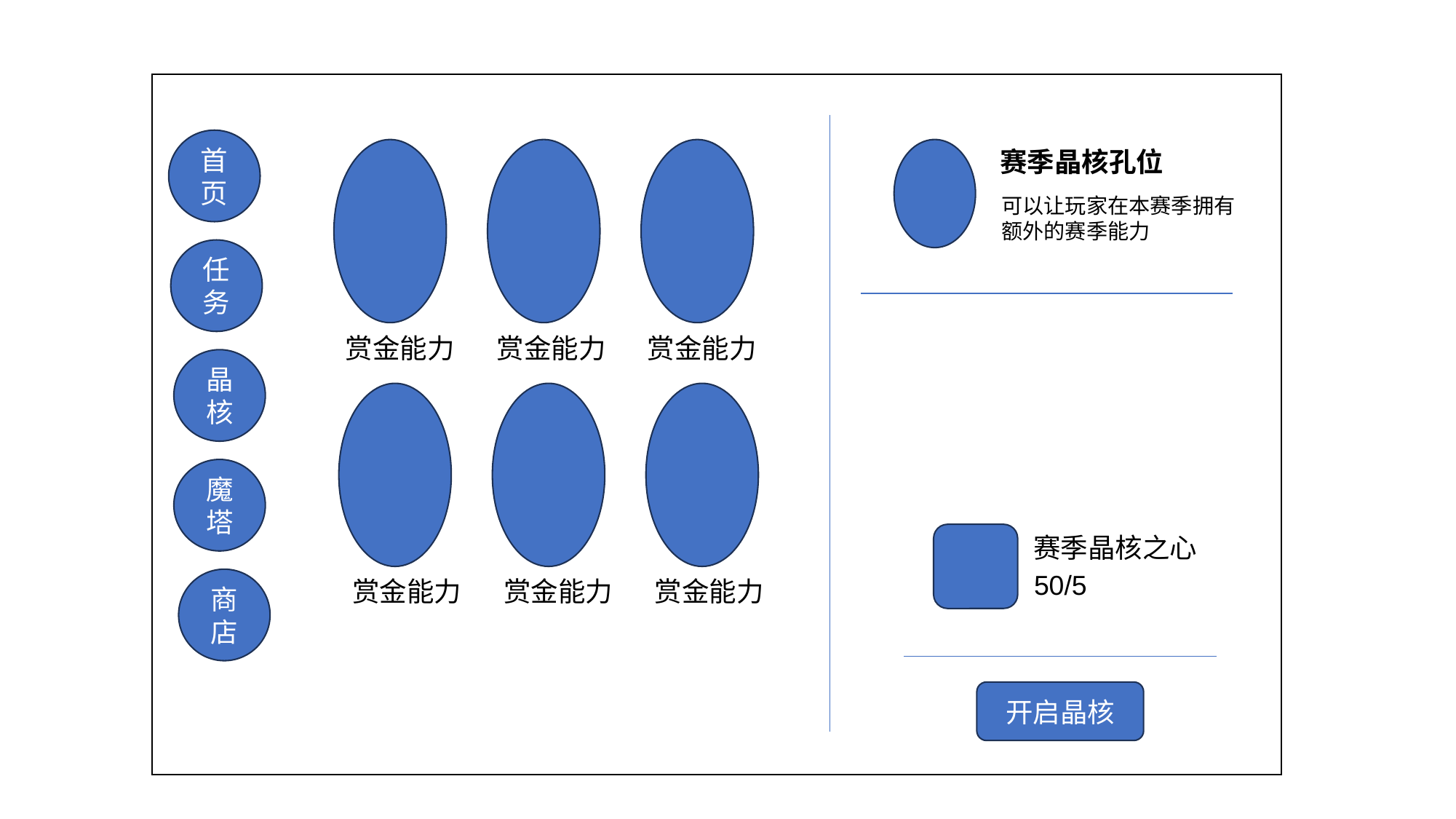

首页

赛季晶核孔位
可以让玩家在本赛季拥有
额外的赛季能力
任务
赏金能力
赏金能力
赏金能力
晶核

魔塔

赛季晶核之心
50/5
赏金能力
赏金能力
赏金能力
商店
开启晶核